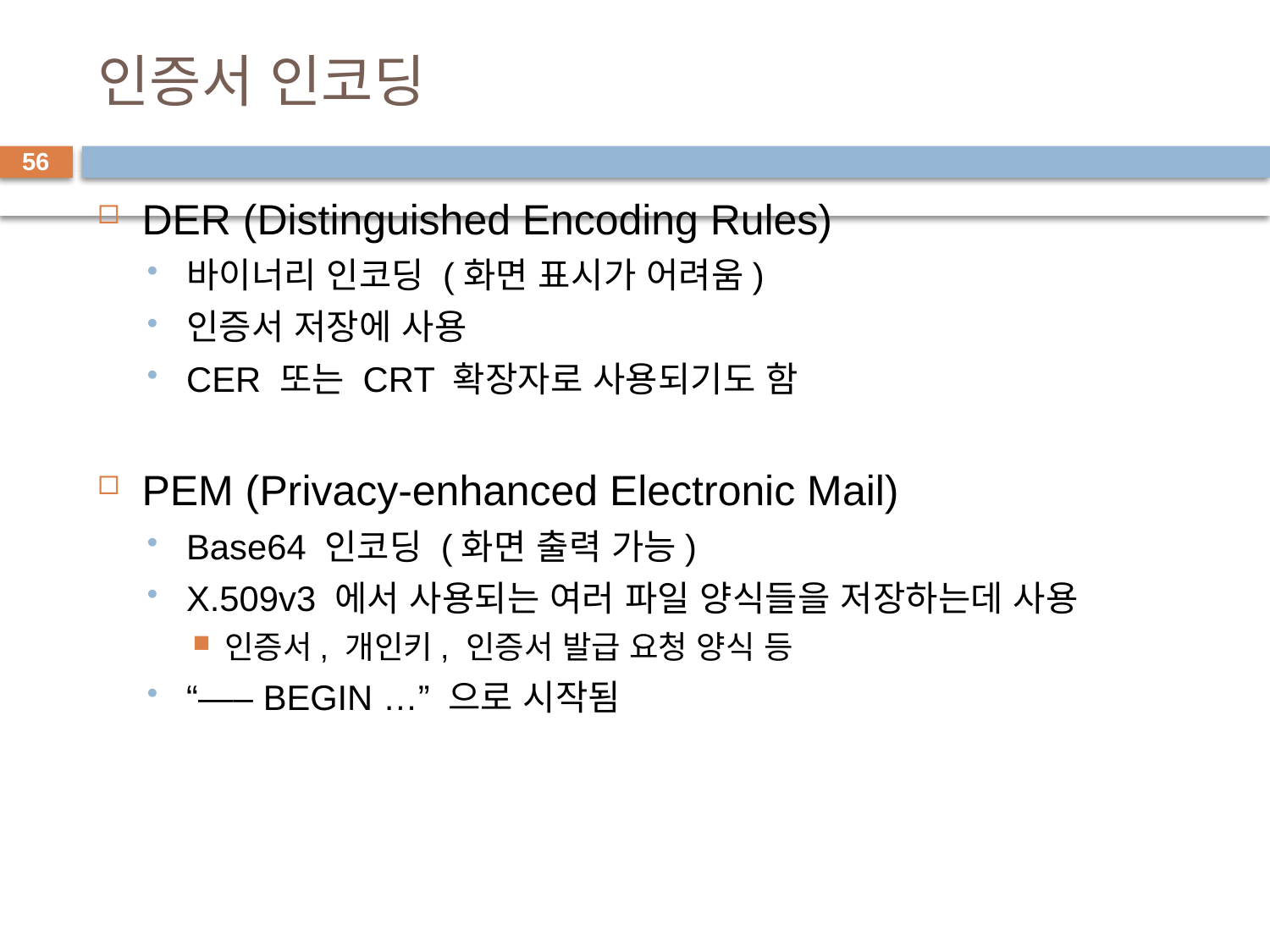

# 인증서 인코딩
56
DER (Distinguished Encoding Rules)
바이너리 인코딩 (화면 표시가 어려움)
인증서 저장에 사용
CER 또는 CRT 확장자로 사용되기도 함

PEM (Privacy-enhanced Electronic Mail)
Base64 인코딩 (화면 출력 가능)
X.509v3 에서 사용되는 여러 파일 양식들을 저장하는데 사용
인증서, 개인키, 인증서 발급 요청 양식 등
“—– BEGIN …” 으로 시작됨